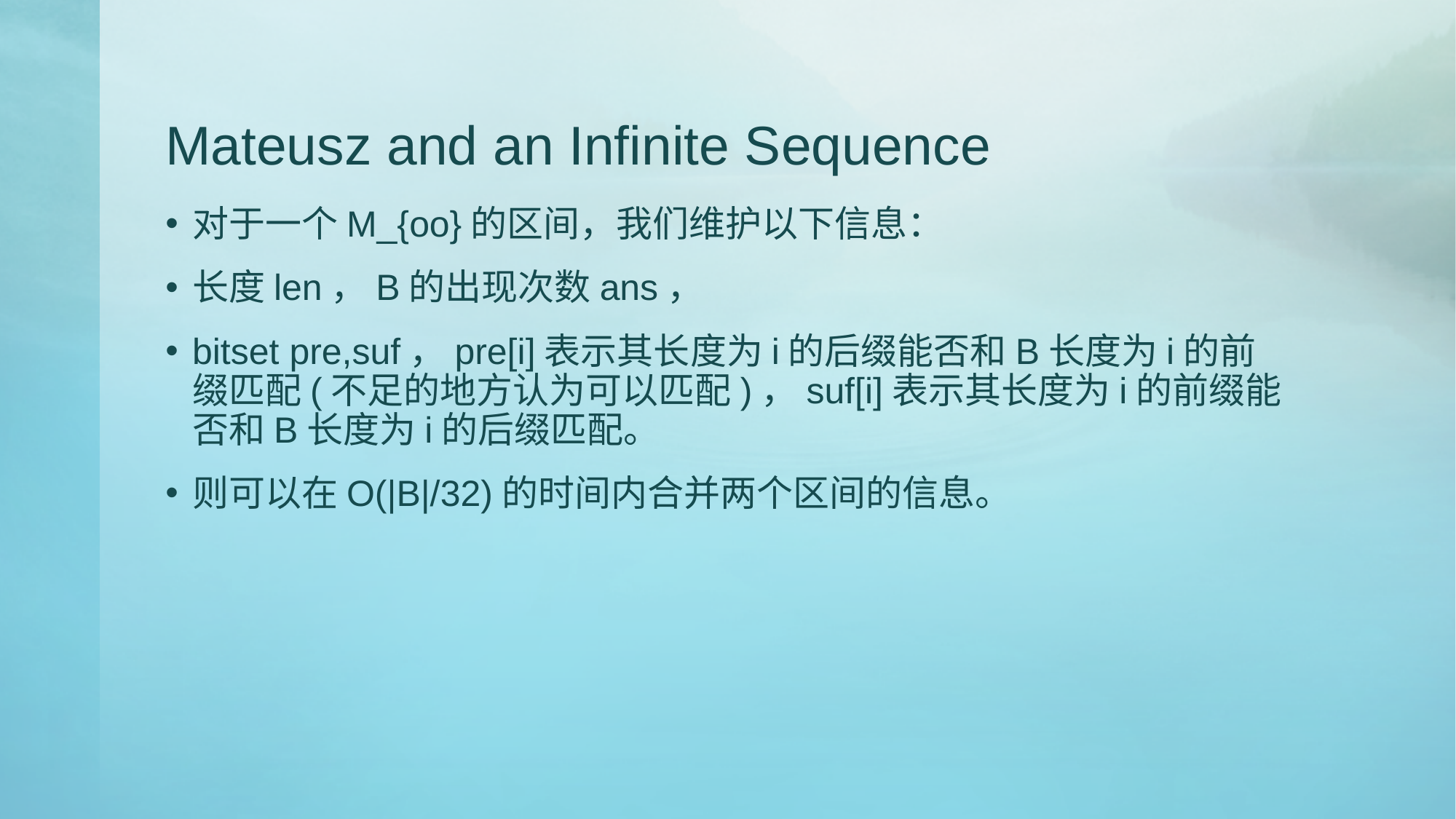

# Mateusz and an Infinite Sequence
对于一个M_{oo}的区间，我们维护以下信息：
长度len，B的出现次数ans，
bitset pre,suf，pre[i]表示其长度为i的后缀能否和B长度为i的前缀匹配(不足的地方认为可以匹配)，suf[i]表示其长度为i的前缀能否和B长度为i的后缀匹配。
则可以在O(|B|/32)的时间内合并两个区间的信息。